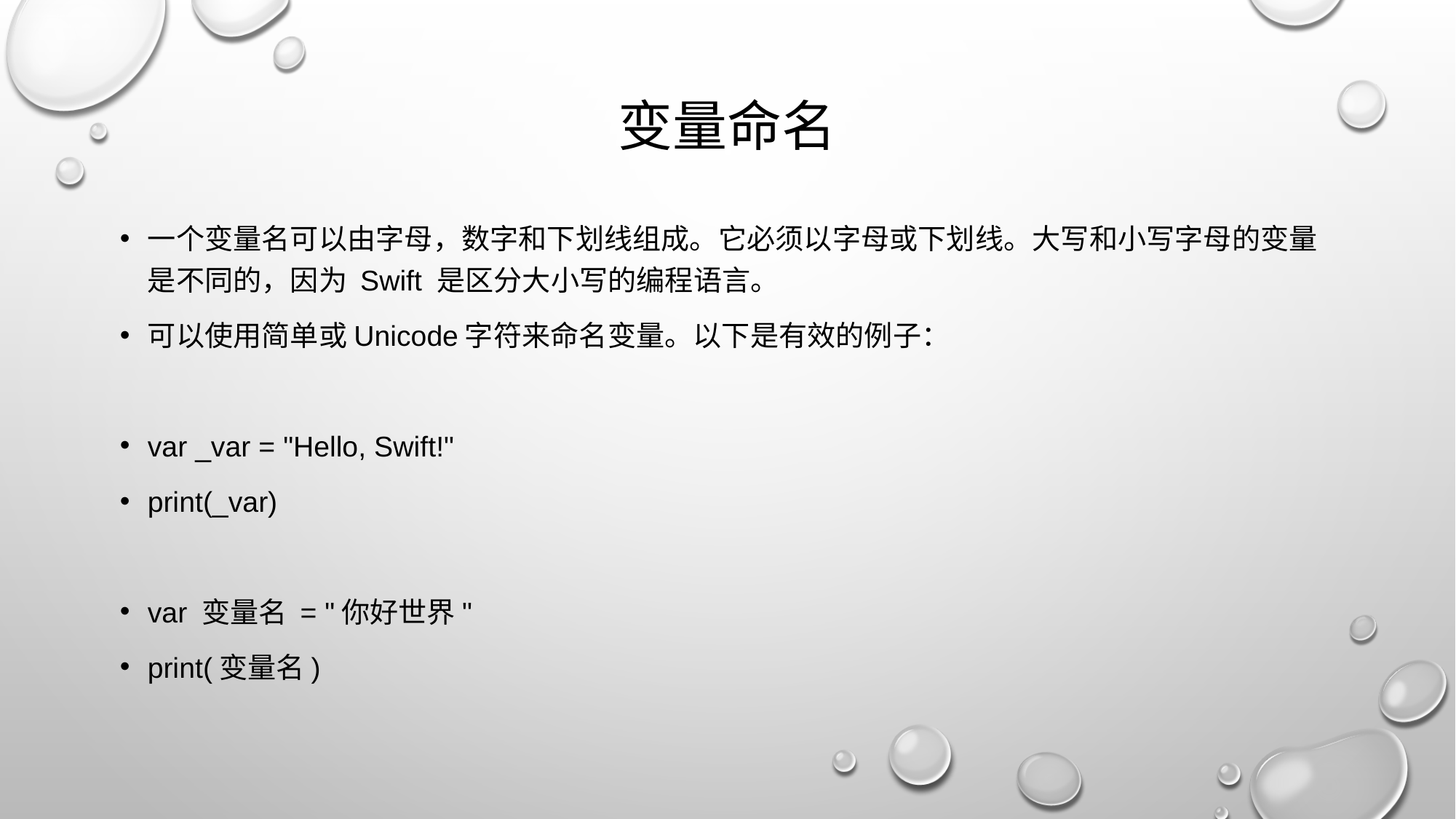

# 变量命名
一个变量名可以由字母，数字和下划线组成。它必须以字母或下划线。大写和小写字母的变量是不同的，因为 Swift 是区分大小写的编程语言。
可以使用简单或Unicode字符来命名变量。以下是有效的例子：

var _var = "Hello, Swift!"
print(_var)

var 变量名 = "你好世界"
print(变量名)